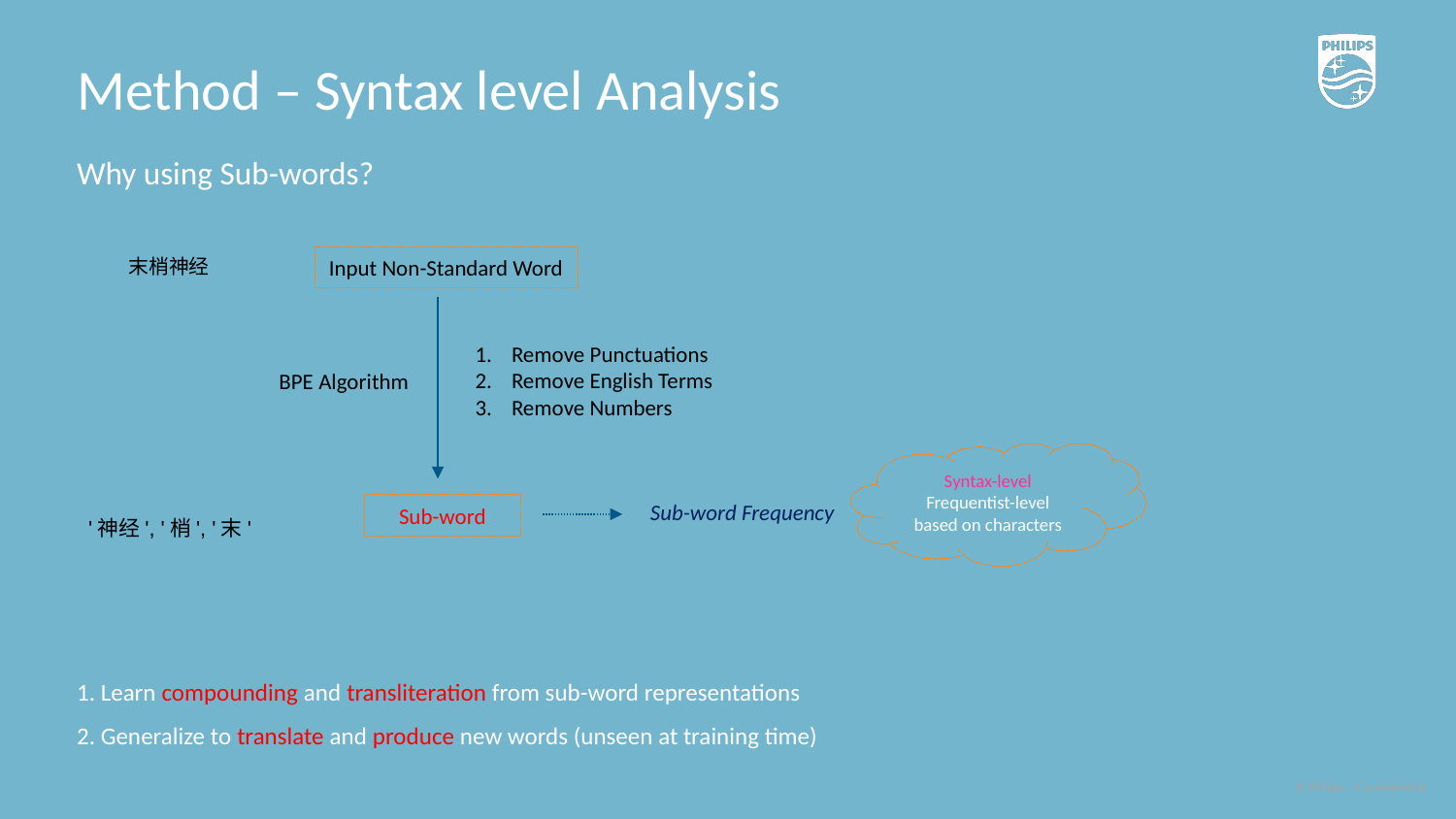

Method – Syntax level Analysis
Why using Sub-words?
末梢神经
Input Non-Standard Word
Remove Punctuations
Remove English Terms
Remove Numbers
BPE Algorithm
Syntax-level
Frequentist-level
based on characters
Sub-word Frequency
Sub-word
'神经', '梢', '末'
1. Learn compounding and transliteration from sub-word representations
2. Generalize to translate and produce new words (unseen at training time)